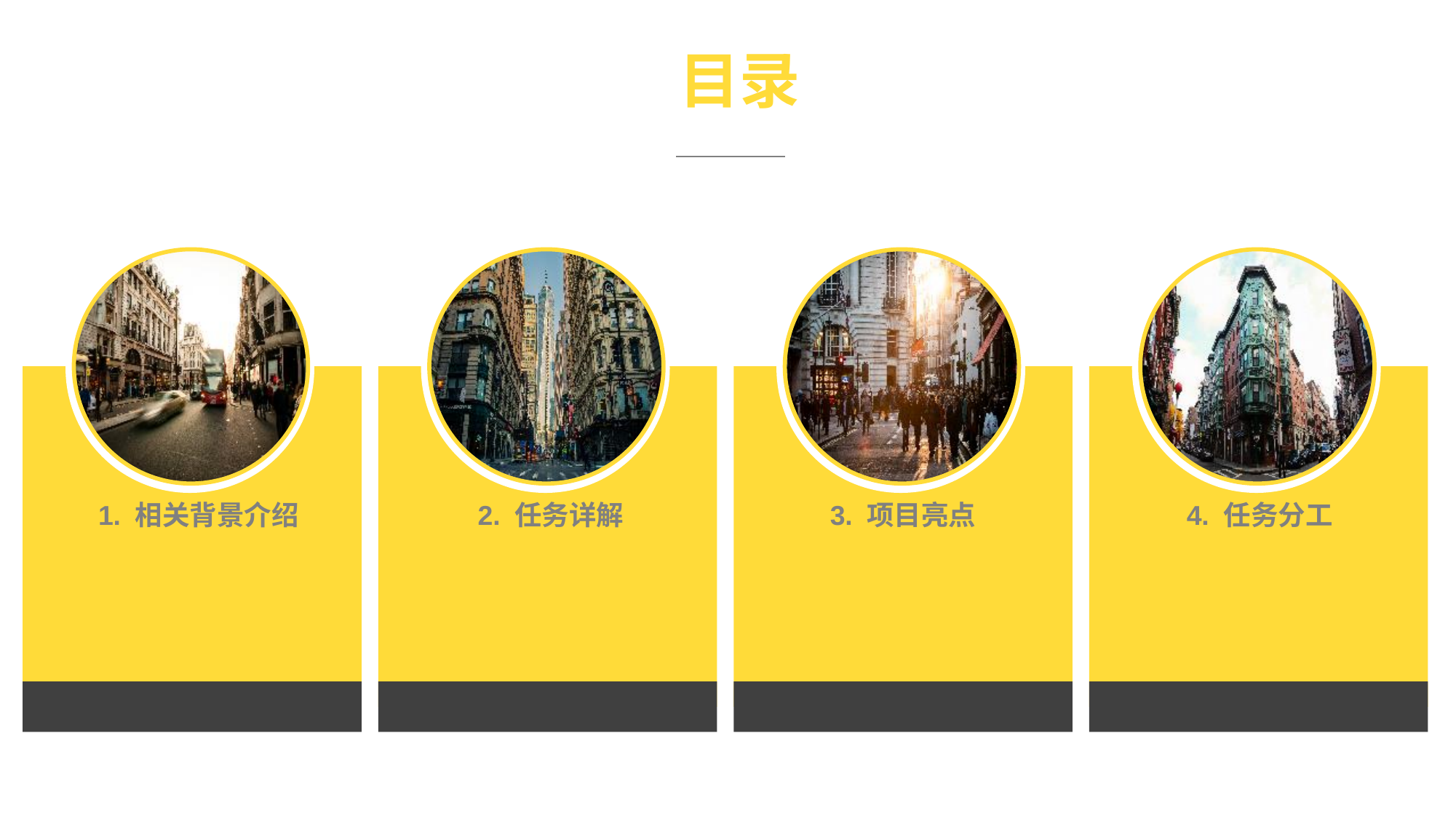

目录

1. 相关背景介绍
2. 任务详解
3. 项目亮点
4. 任务分工